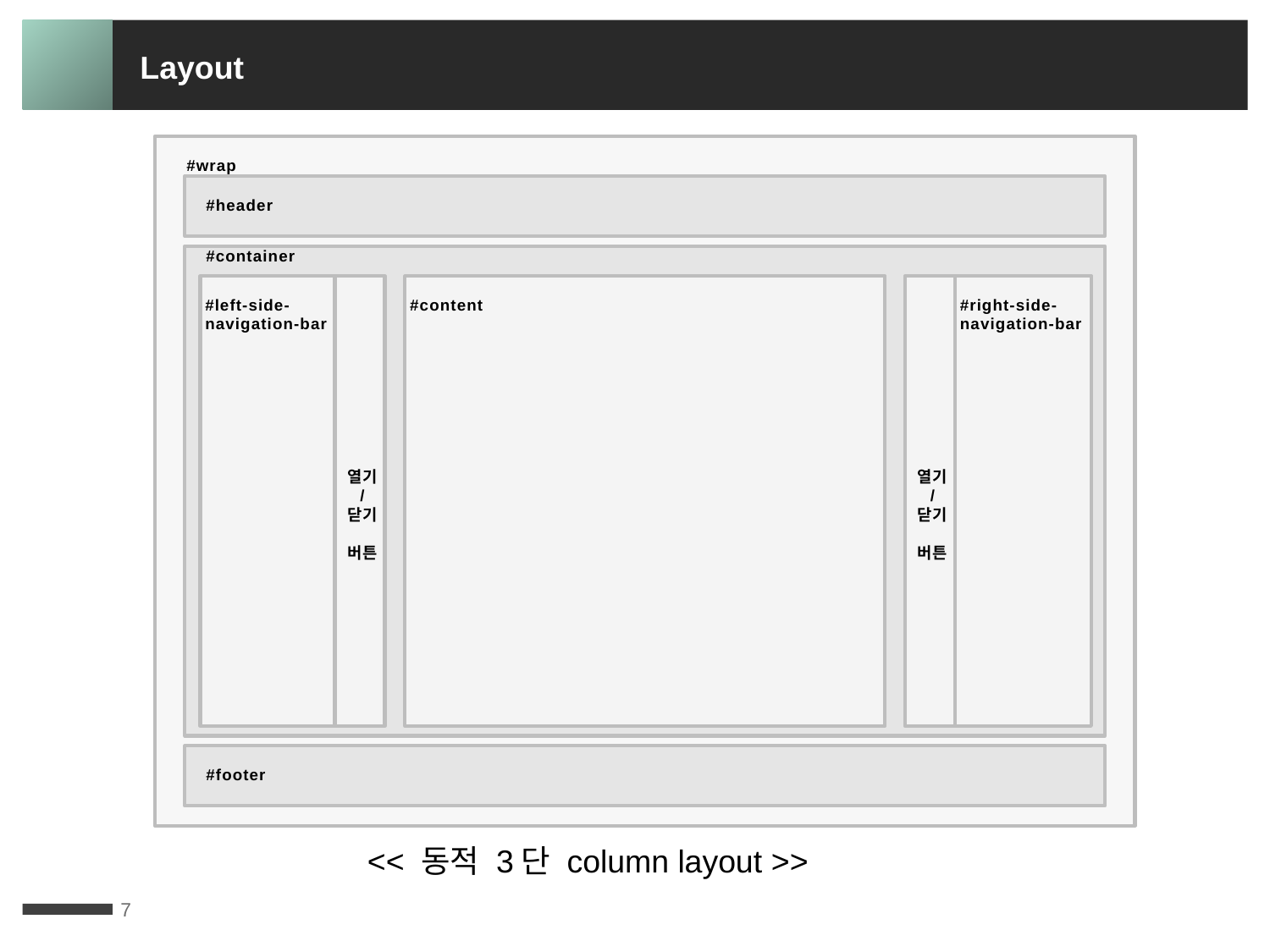

Layout

     #wrap

   #header
   #container

#left-side-
navigation-bar

열기
/
닫기

버튼

#content

열기
/
닫기

버튼

#right-side-navigation-bar

   #footer
<< 동적 3단 column layout >>
7